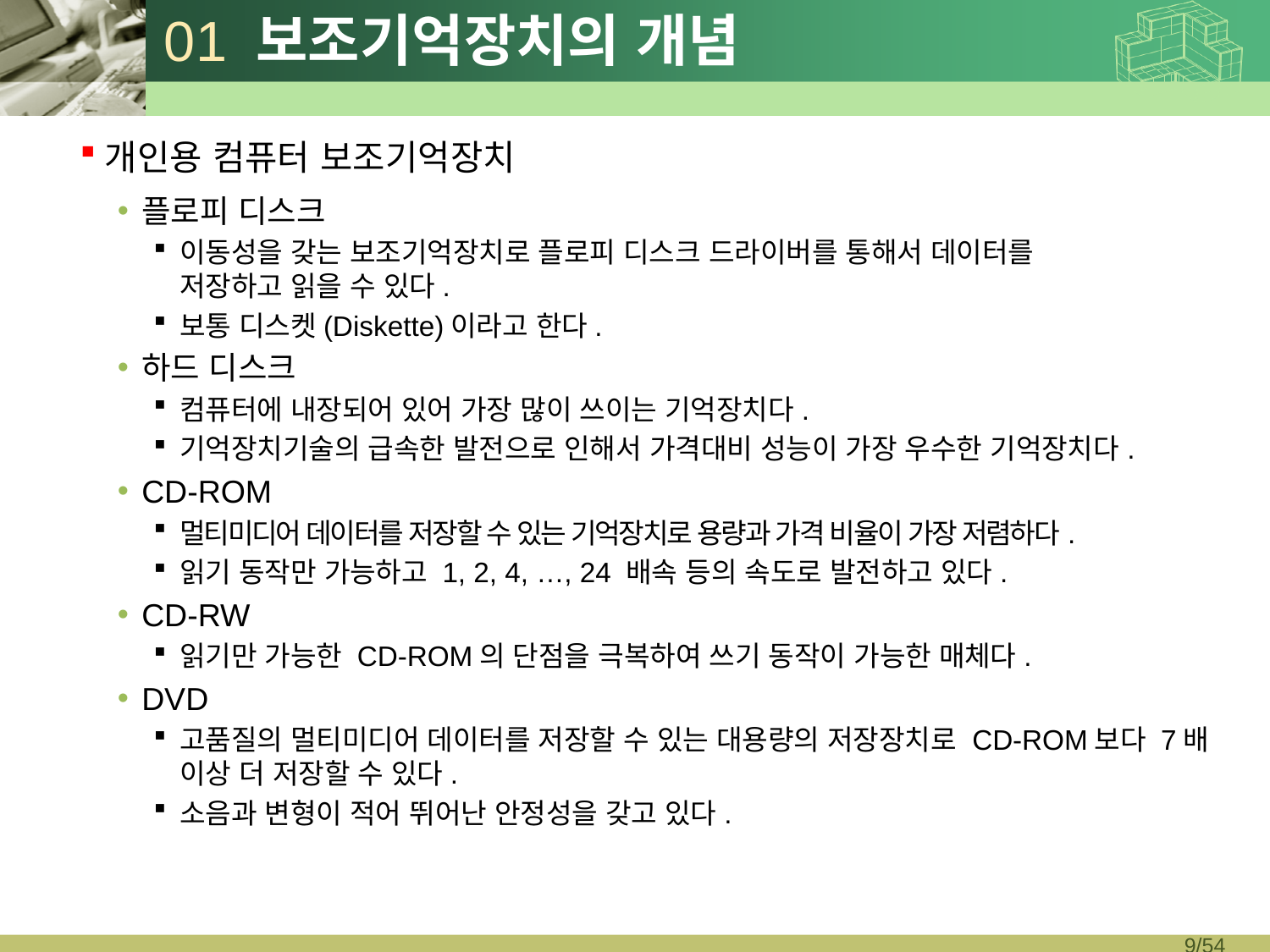

# 01 보조기억장치의 개념
개인용 컴퓨터 보조기억장치
플로피 디스크
이동성을 갖는 보조기억장치로 플로피 디스크 드라이버를 통해서 데이터를
저장하고 읽을 수 있다.
보통 디스켓(Diskette)이라고 한다.
하드 디스크
컴퓨터에 내장되어 있어 가장 많이 쓰이는 기억장치다.
기억장치기술의 급속한 발전으로 인해서 가격대비 성능이 가장 우수한 기억장치다.
CD-ROM
멀티미디어 데이터를 저장할 수 있는 기억장치로 용량과 가격 비율이 가장 저렴하다.
읽기 동작만 가능하고 1, 2, 4, …, 24 배속 등의 속도로 발전하고 있다.
CD-RW
읽기만 가능한 CD-ROM의 단점을 극복하여 쓰기 동작이 가능한 매체다.
DVD
고품질의 멀티미디어 데이터를 저장할 수 있는 대용량의 저장장치로 CD-ROM보다 7배 이상 더 저장할 수 있다.
소음과 변형이 적어 뛰어난 안정성을 갖고 있다.